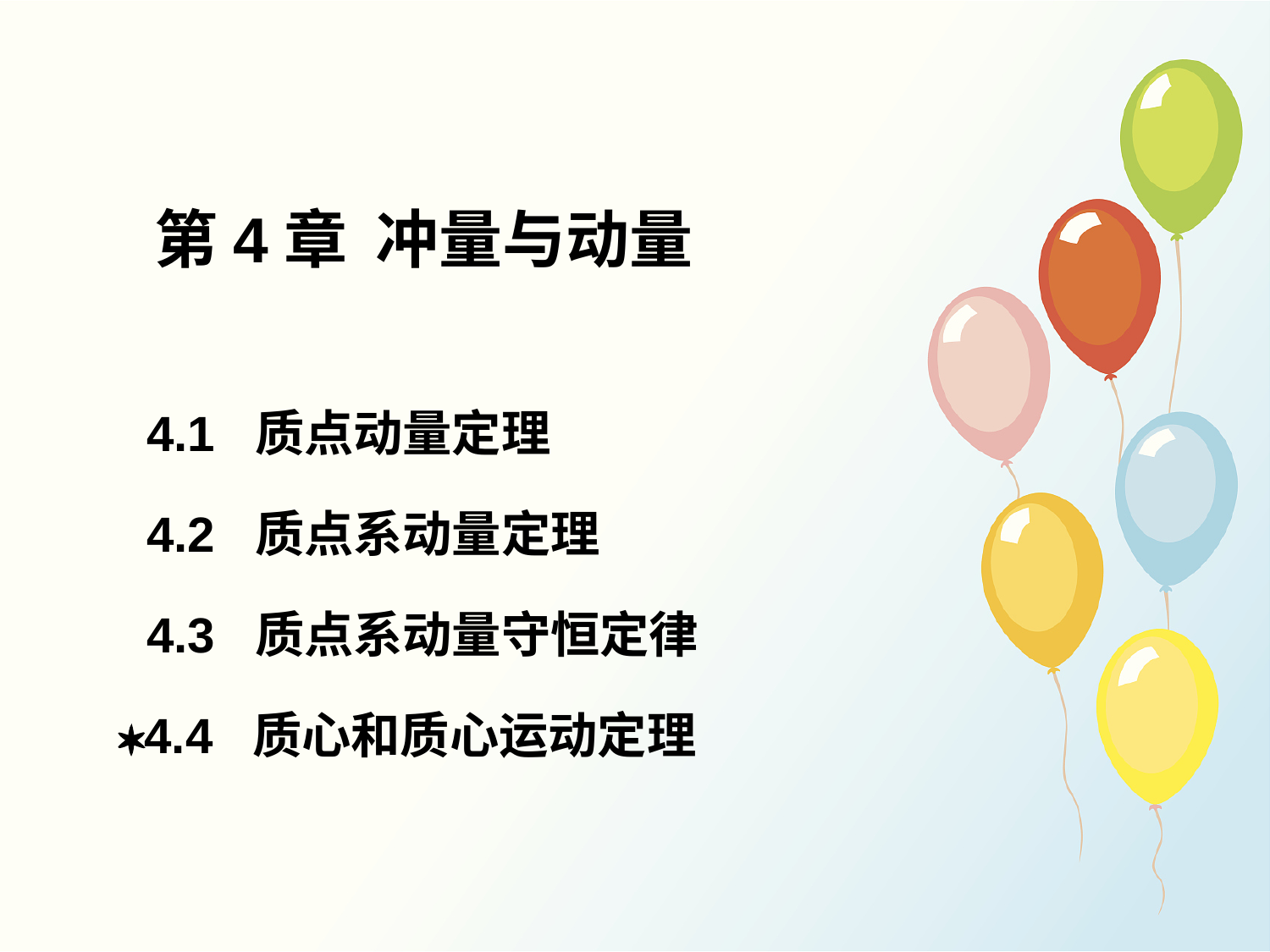

第4章  冲量与动量
  4.1  质点动量定理
  4.2  质点系动量定理
  4.3  质点系动量守恒定律
∗4.4  质心和质心运动定理